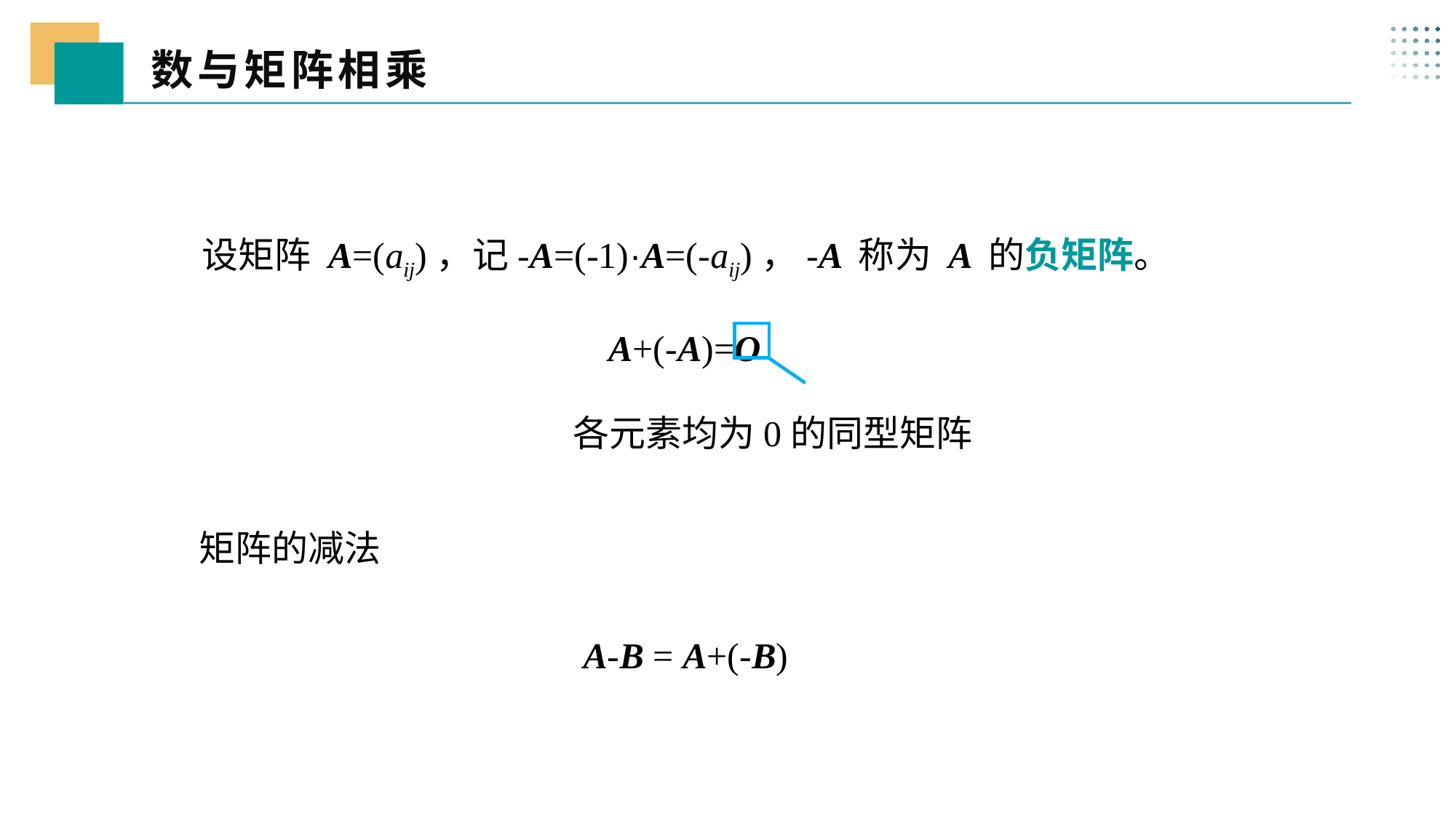

数与矩阵相乘
 二、
        设矩阵 A=(aij)，记-A=(-1)·A=(-aij)，-A 称为 A 的负矩阵。
 A+(-A)=O

各元素均为0的同型矩阵
矩阵的减法
A-B = A+(-B)